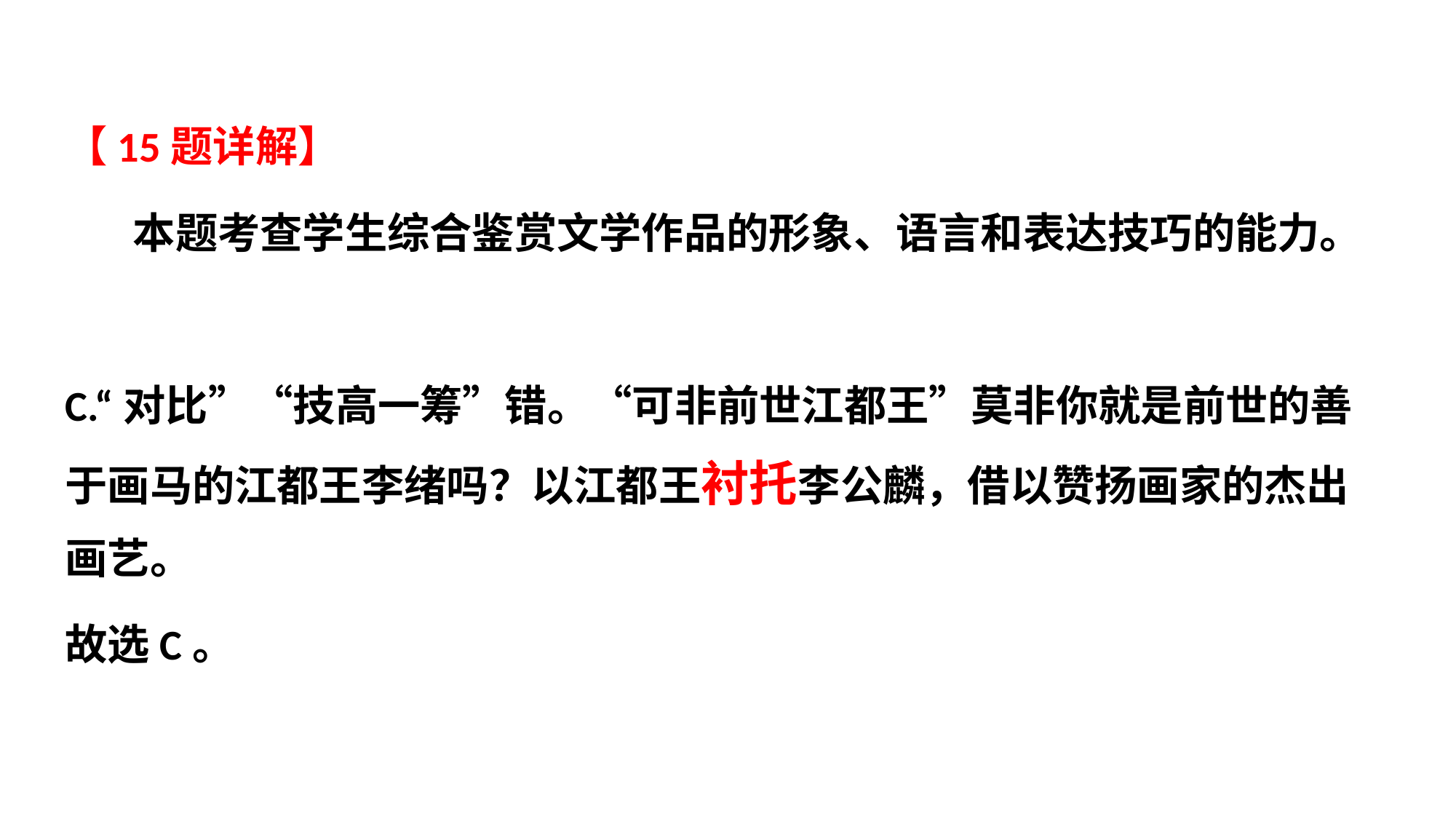

【15题详解】
      本题考查学生综合鉴赏文学作品的形象、语言和表达技巧的能力。

C.“对比”“技高一筹”错。“可非前世江都王”莫非你就是前世的善于画马的江都王李绪吗？以江都王衬托李公麟，借以赞扬画家的杰出画艺。
故选C。